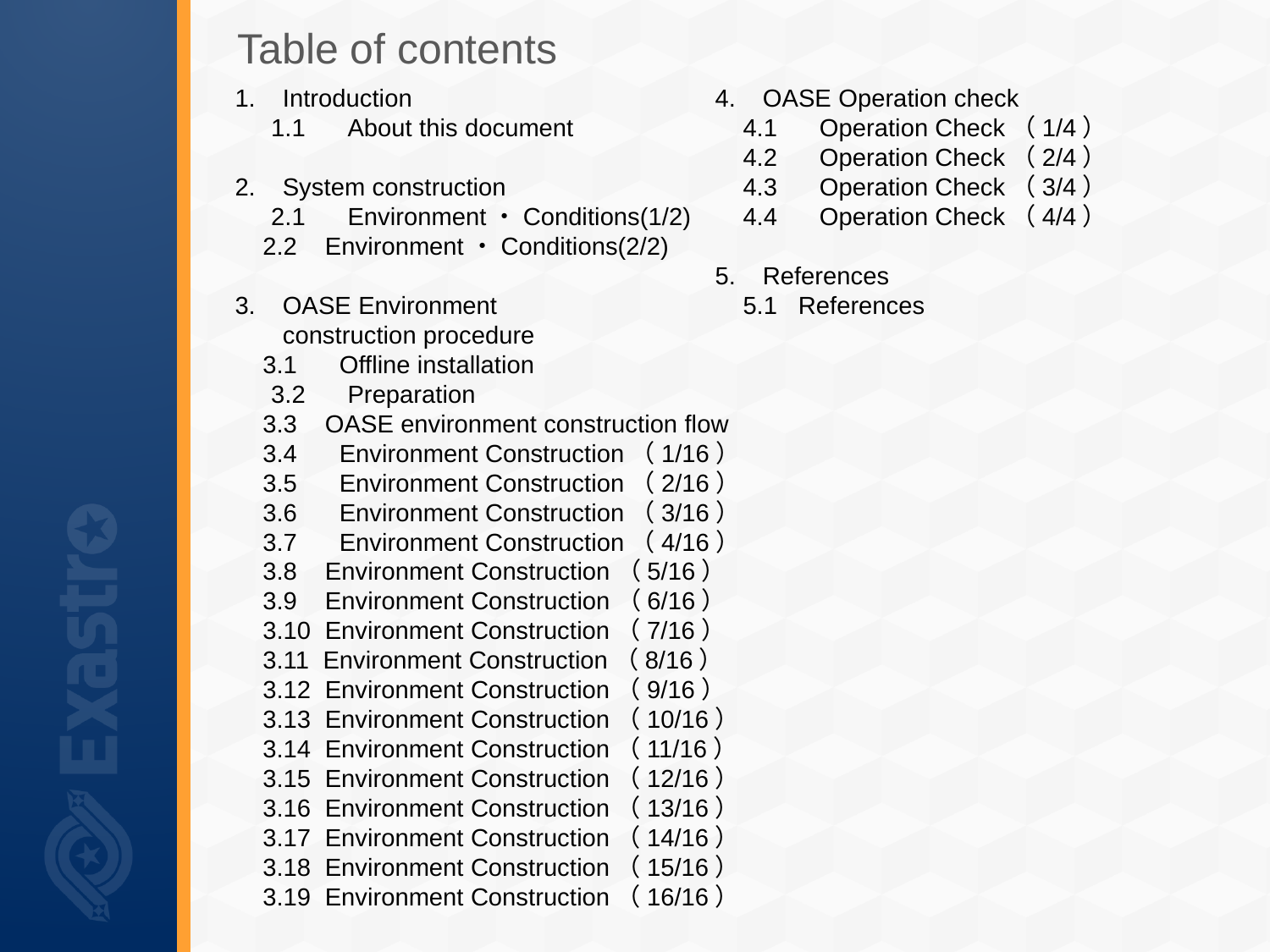

# Table of contents
Introduction
　 1.1　 About this document

System construction
　 2.1　 Environment・Conditions(1/2)
    2.2    Environment・Conditions(2/2)

OASE Environment
construction procedure
    3.1　 Offline installation
　 3.2　 Preparation
    3.3    OASE environment construction flow
    3.4　 Environment Construction（1/16）
    3.5　 Environment Construction（2/16）
    3.6　 Environment Construction（3/16）
    3.7　 Environment Construction（4/16）
    3.8    Environment Construction（5/16）
    3.9    Environment Construction（6/16）
    3.10  Environment Construction（7/16）
    3.11  Environment Construction（8/16）
    3.12  Environment Construction（9/16）
    3.13  Environment Construction（10/16）
    3.14  Environment Construction（11/16）
    3.15  Environment Construction（12/16）
    3.16  Environment Construction（13/16）
    3.17  Environment Construction（14/16）
    3.18  Environment Construction（15/16）
    3.19  Environment Construction（16/16）
OASE Operation check
    4.1　 Operation Check（1/4）
    4.2　 Operation Check（2/4）
    4.3　 Operation Check（3/4）
    4.4　 Operation Check（4/4）

References
    5.1   References